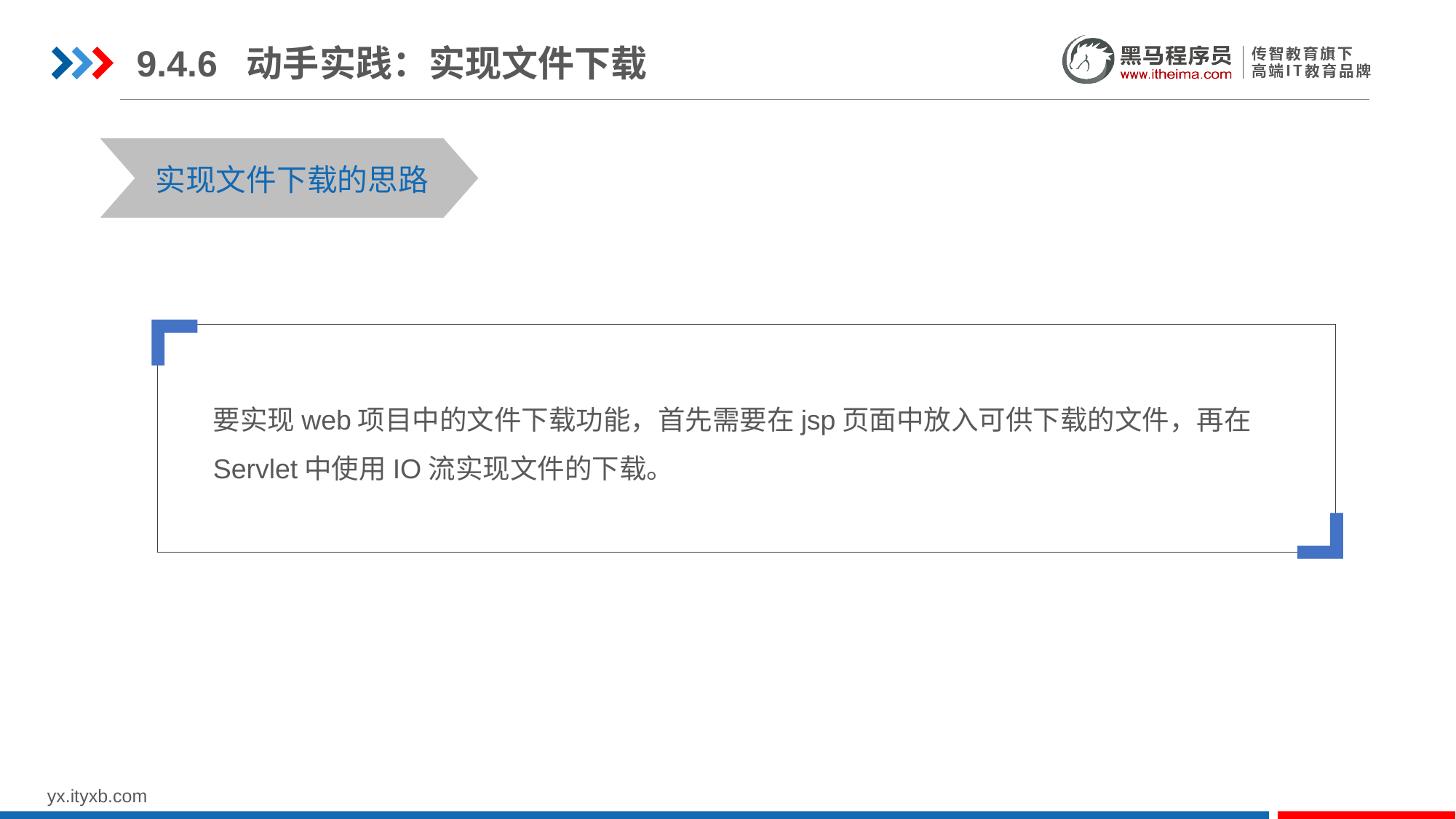

9.4.6  动手实践：实现文件下载

实现文件下载的思路

要实现web项目中的文件下载功能，首先需要在jsp页面中放入可供下载的文件，再在Servlet中使用IO流实现文件的下载。